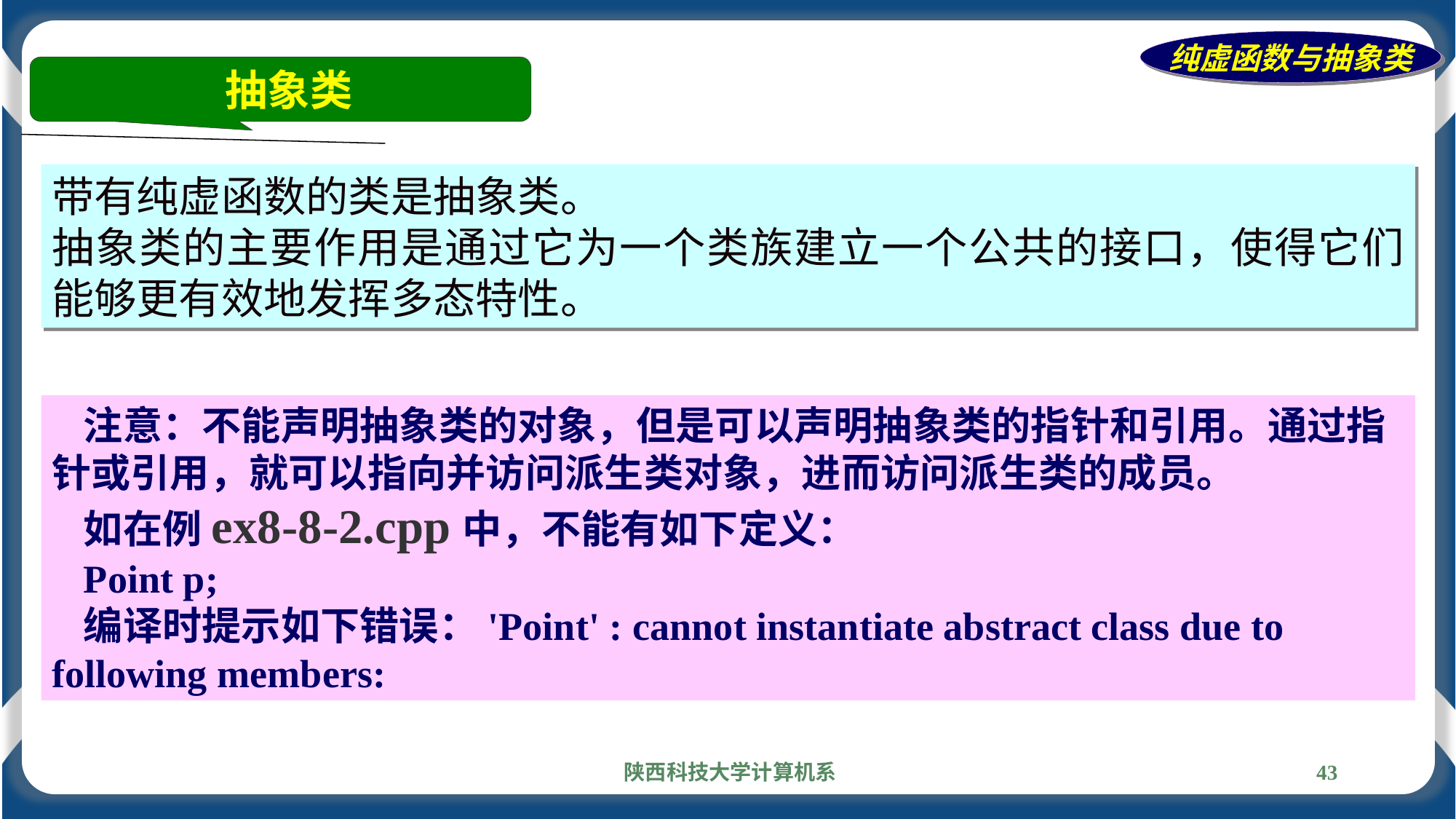

纯虚函数与抽象类
 抽象类

带有纯虚函数的类是抽象类。
抽象类的主要作用是通过它为一个类族建立一个公共的接口，使得它们能够更有效地发挥多态特性。
注意：不能声明抽象类的对象，但是可以声明抽象类的指针和引用。通过指针或引用，就可以指向并访问派生类对象，进而访问派生类的成员。
如在例ex8-8-2.cpp中，不能有如下定义：
Point p;
编译时提示如下错误：'Point' : cannot instantiate abstract class due to following members:
陕西科技大学计算机系
43